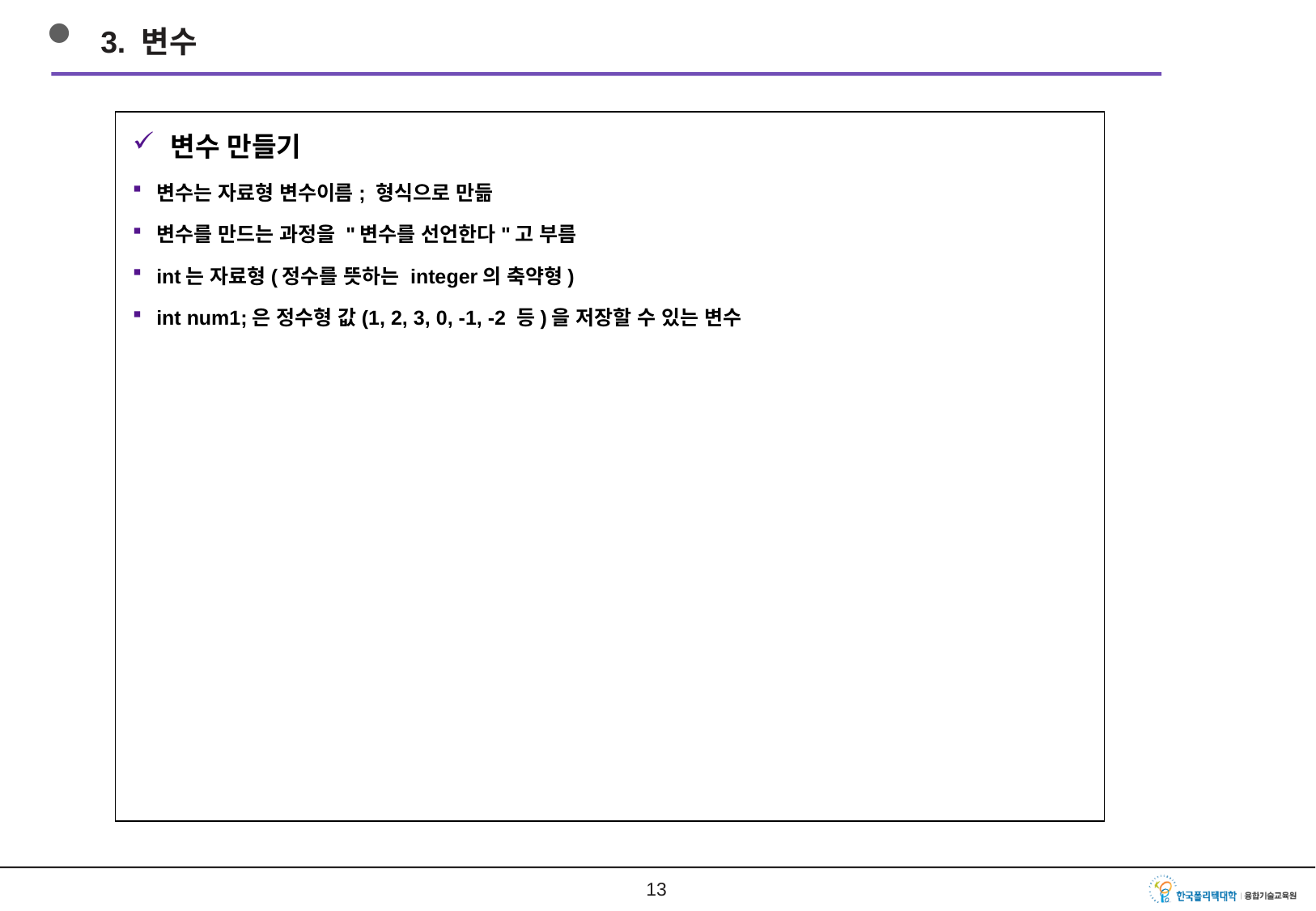

3. 변수
변수 만들기
변수는 자료형 변수이름; 형식으로 만듦
변수를 만드는 과정을 "변수를 선언한다"고 부름
int는 자료형(정수를 뜻하는 integer의 축약형)
int num1;은 정수형 값(1, 2, 3, 0, -1, -2 등)을 저장할 수 있는 변수
13